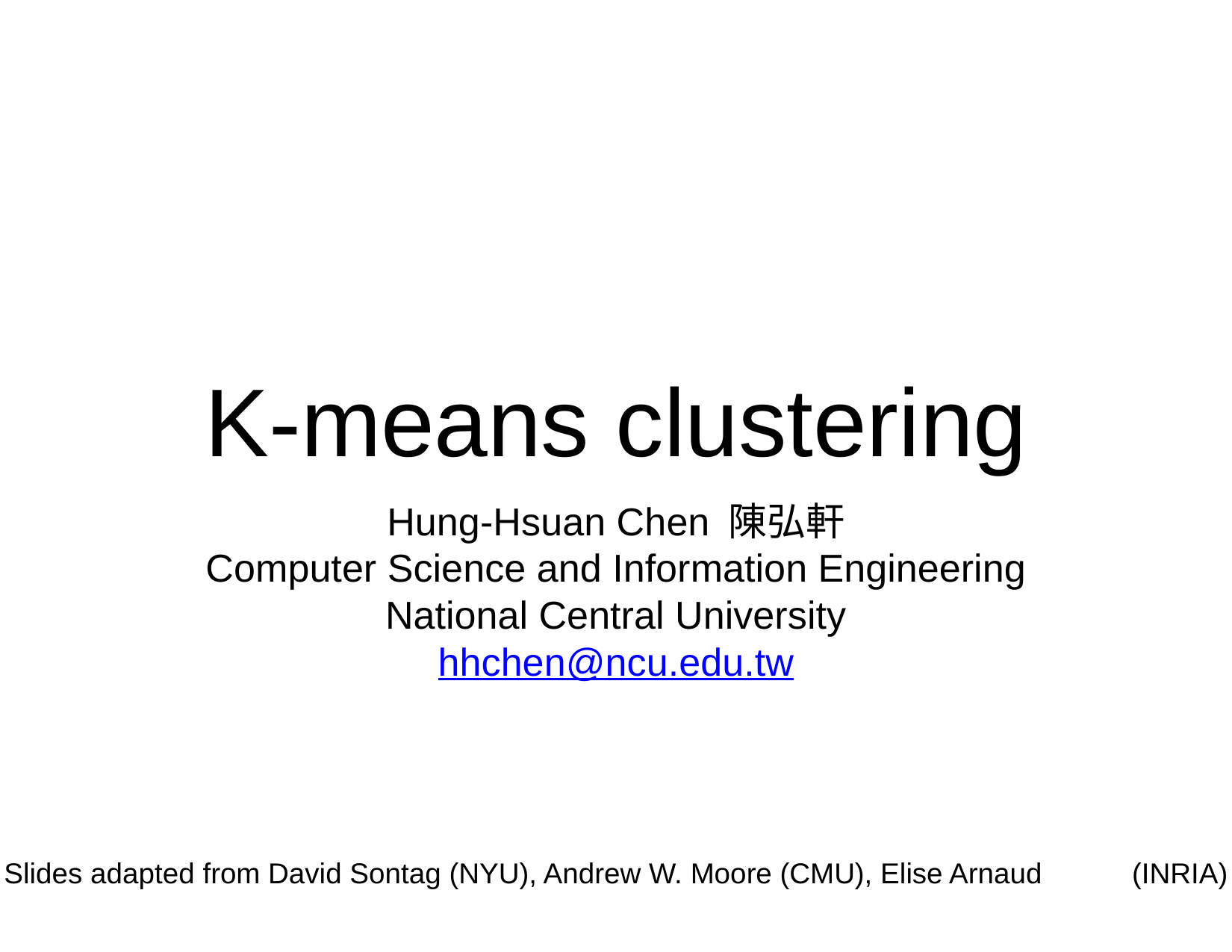

# K-means clustering
Hung-Hsuan Chen 陳弘軒
Computer Science and Information Engineering
National Central University
hhchen@ncu.edu.tw
Slides adapted from David Sontag (NYU), Andrew W. Moore (CMU), Elise Arnaud	 (INRIA)